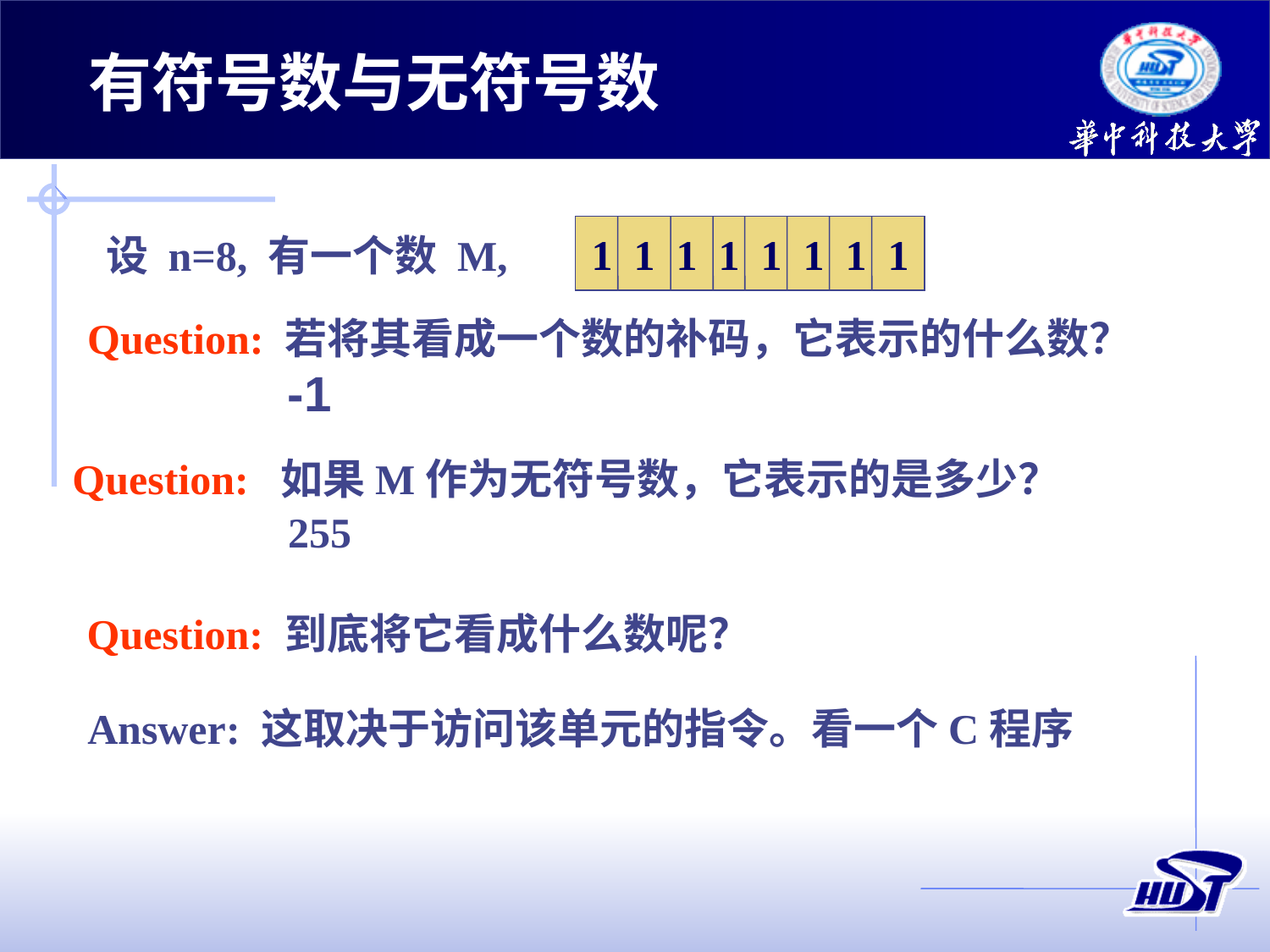

有符号数与无符号数
1  1  1  1  1  1  1  1

设 n=8, 有一个数 M,
Question: 若将其看成一个数的补码，它表示的什么数？
-1
Question:  如果M作为无符号数，它表示的是多少？
                   255

Question: 到底将它看成什么数呢？
Answer: 这取决于访问该单元的指令。看一个C程序